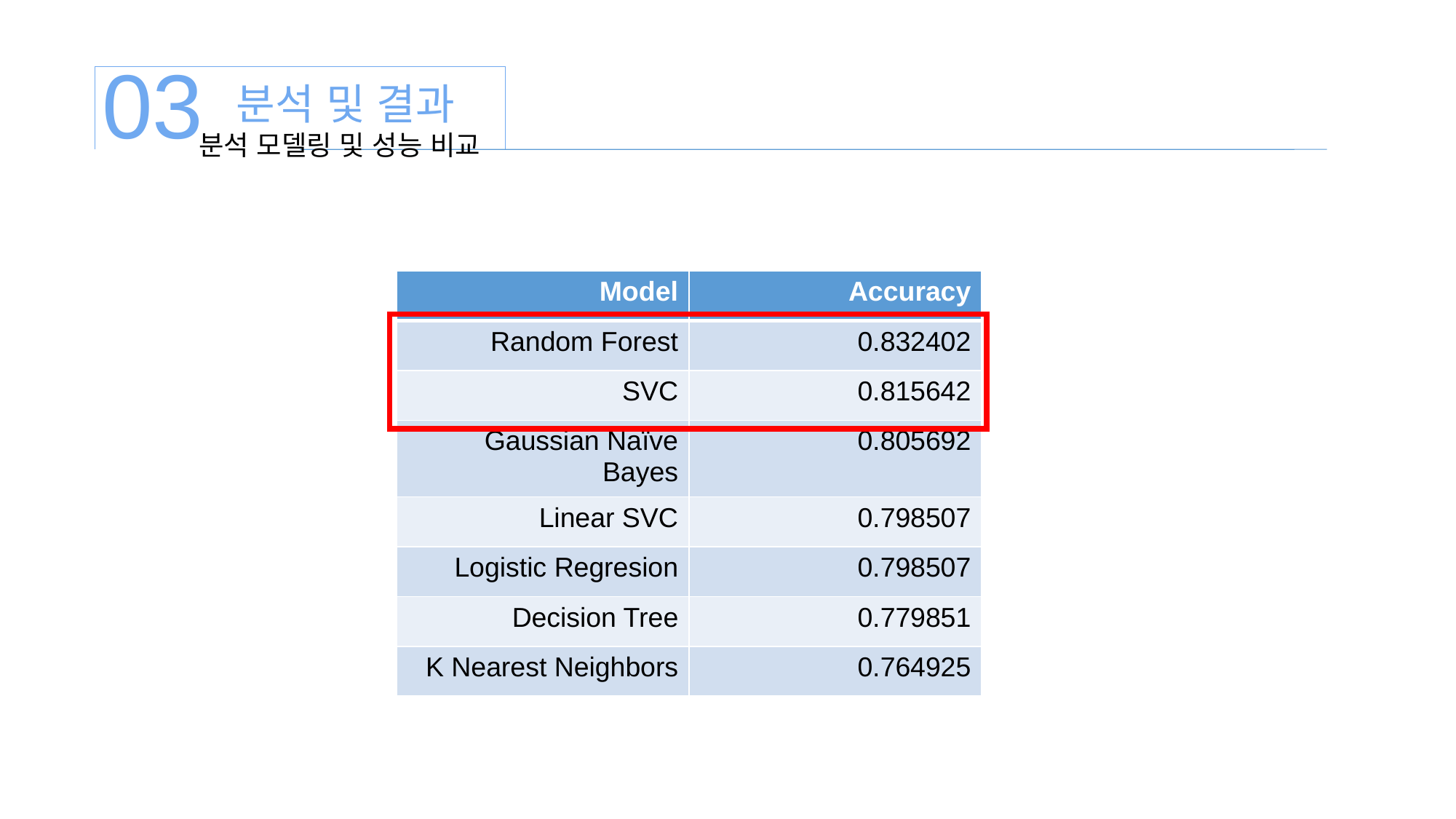

03
분석 및 결과
분석 모델링 및 성능 비교
| Model | Accuracy |
| --- | --- |
| Random Forest | 0.832402 |
| SVC | 0.815642 |
| Gaussian Naïve Bayes | 0.805692 |
| Linear SVC | 0.798507 |
| Logistic Regresion | 0.798507 |
| Decision Tree | 0.779851 |
| K Nearest Neighbors | 0.764925 |